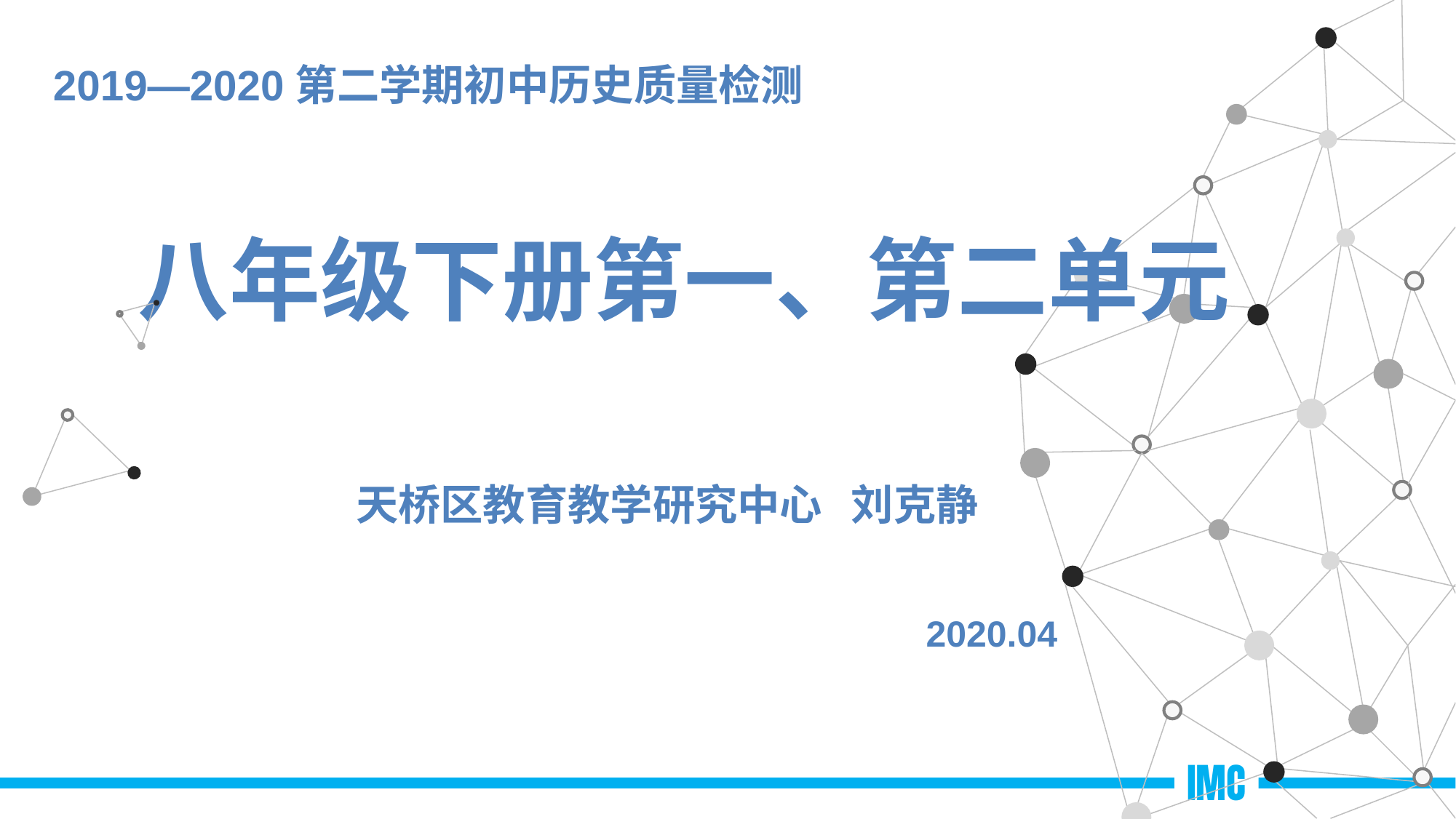

2019—2020第二学期初中历史质量检测

八年级下册第一、第二单元

天桥区教育教学研究中心   刘克静

2020.04